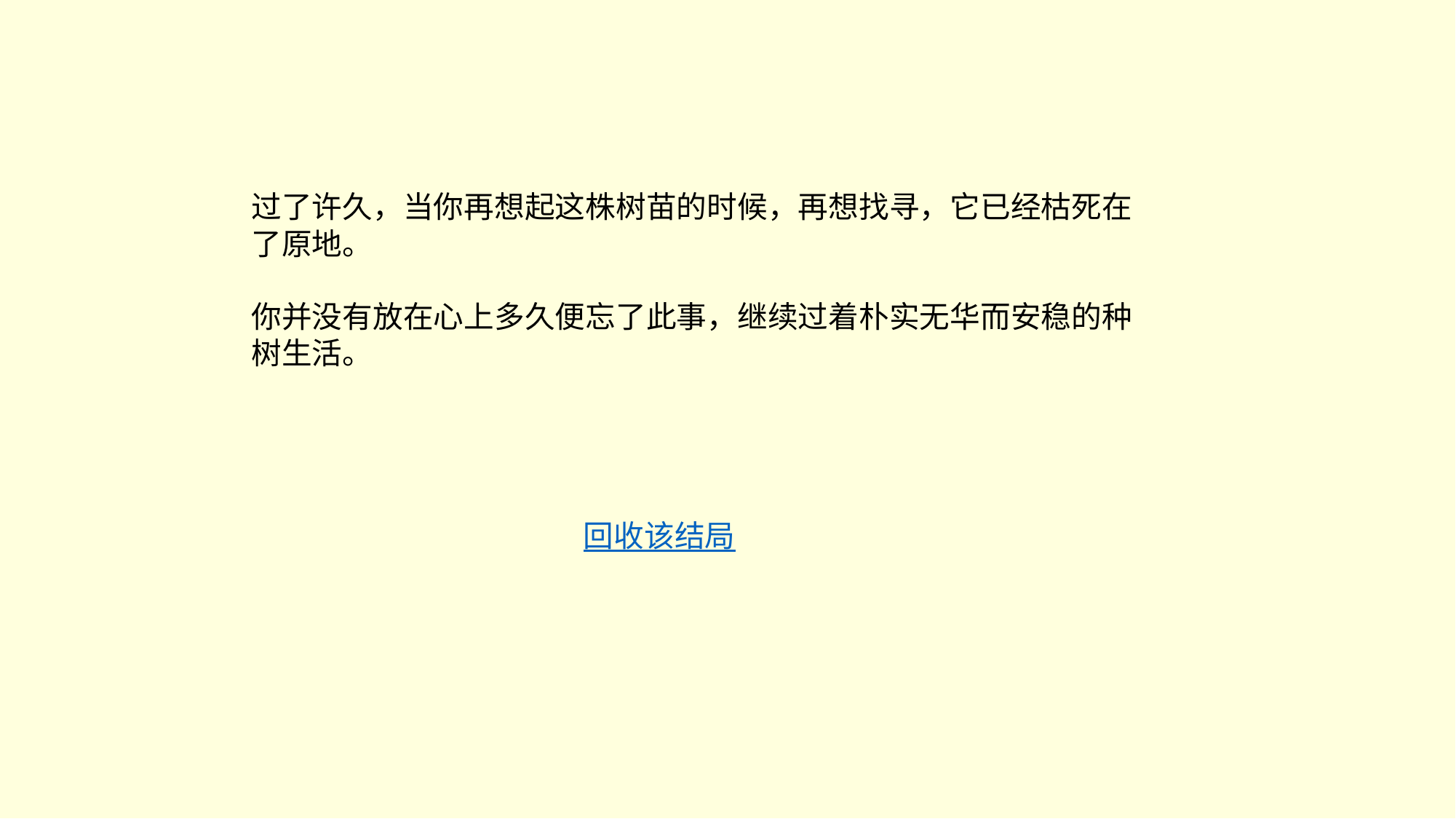

过了许久，当你再想起这株树苗的时候，再想找寻，它已经枯死在了原地。

你并没有放在心上多久便忘了此事，继续过着朴实无华而安稳的种树生活。
回收该结局